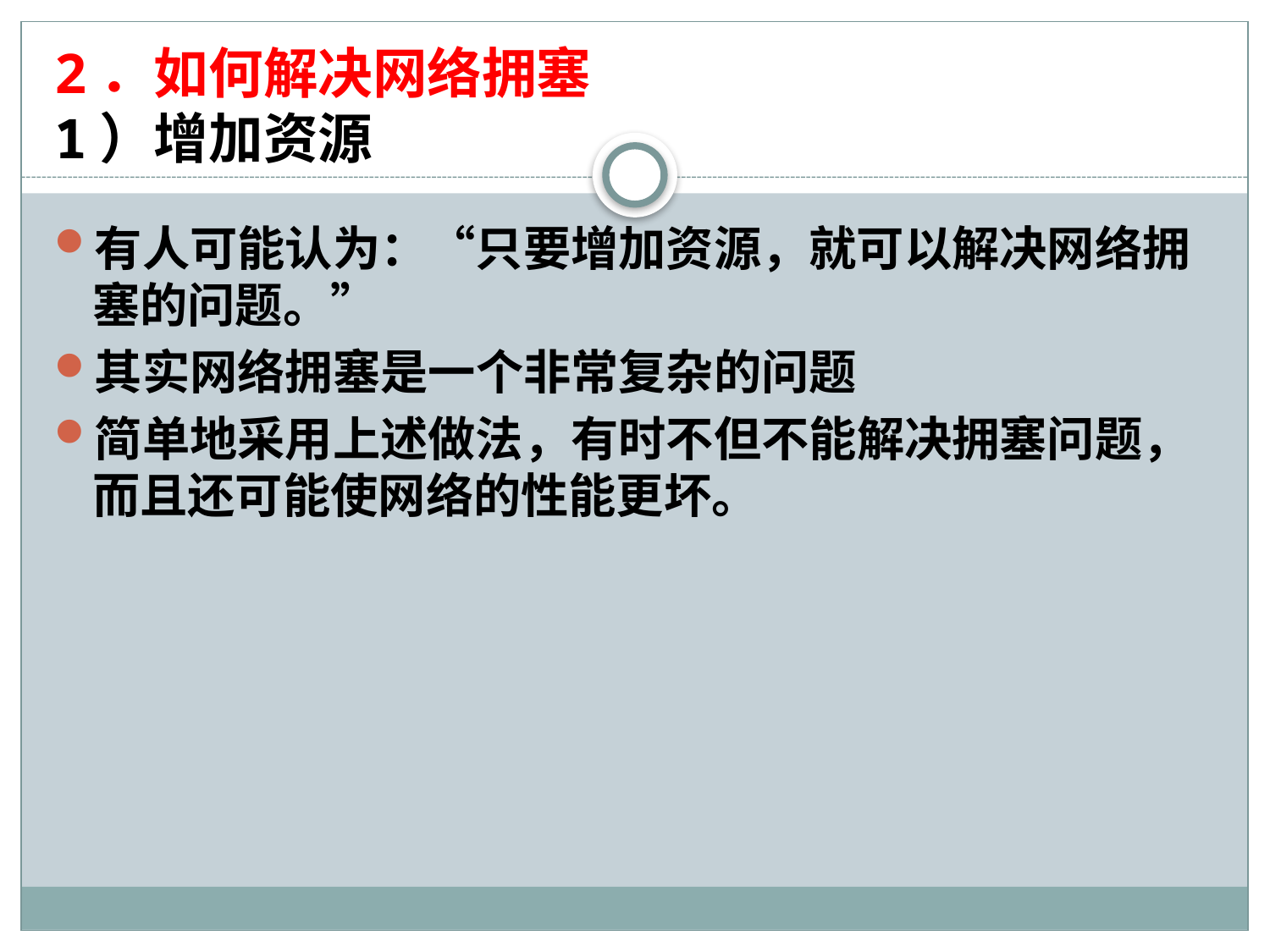

# 2．如何解决网络拥塞 1）增加资源
有人可能认为：“只要增加资源，就可以解决网络拥塞的问题。”
其实网络拥塞是一个非常复杂的问题
简单地采用上述做法，有时不但不能解决拥塞问题，而且还可能使网络的性能更坏。